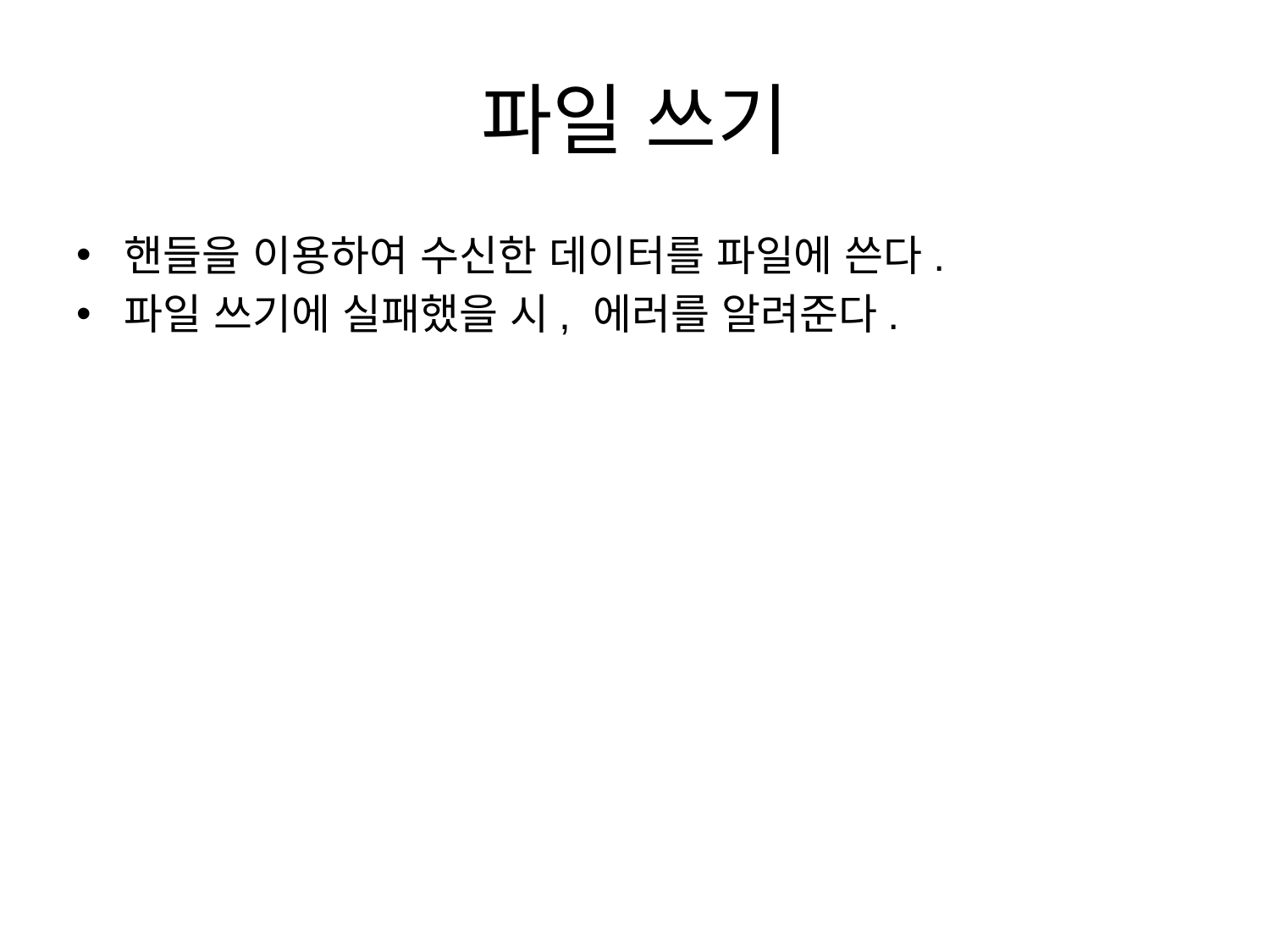

# 파일 쓰기
핸들을 이용하여 수신한 데이터를 파일에 쓴다.
파일 쓰기에 실패했을 시, 에러를 알려준다.